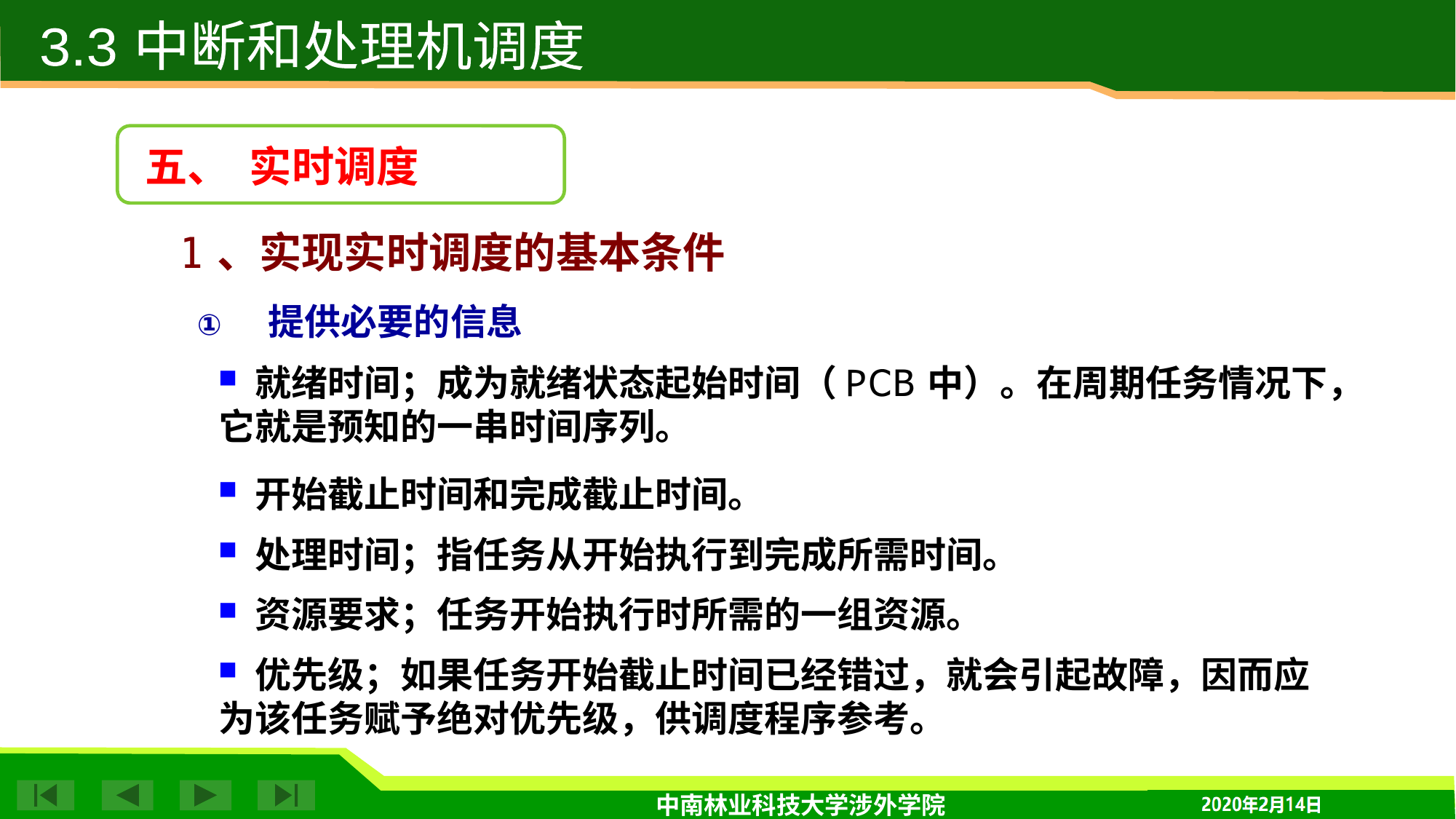

3.3 中断和处理机调度

五、  实时调度
1、实现实时调度的基本条件
 提供必要的信息
 就绪时间；成为就绪状态起始时间（PCB中）。在周期任务情况下，它就是预知的一串时间序列。

 开始截止时间和完成截止时间。
 处理时间；指任务从开始执行到完成所需时间。
 资源要求；任务开始执行时所需的一组资源。
 优先级；如果任务开始截止时间已经错过，就会引起故障，因而应为该任务赋予绝对优先级，供调度程序参考。